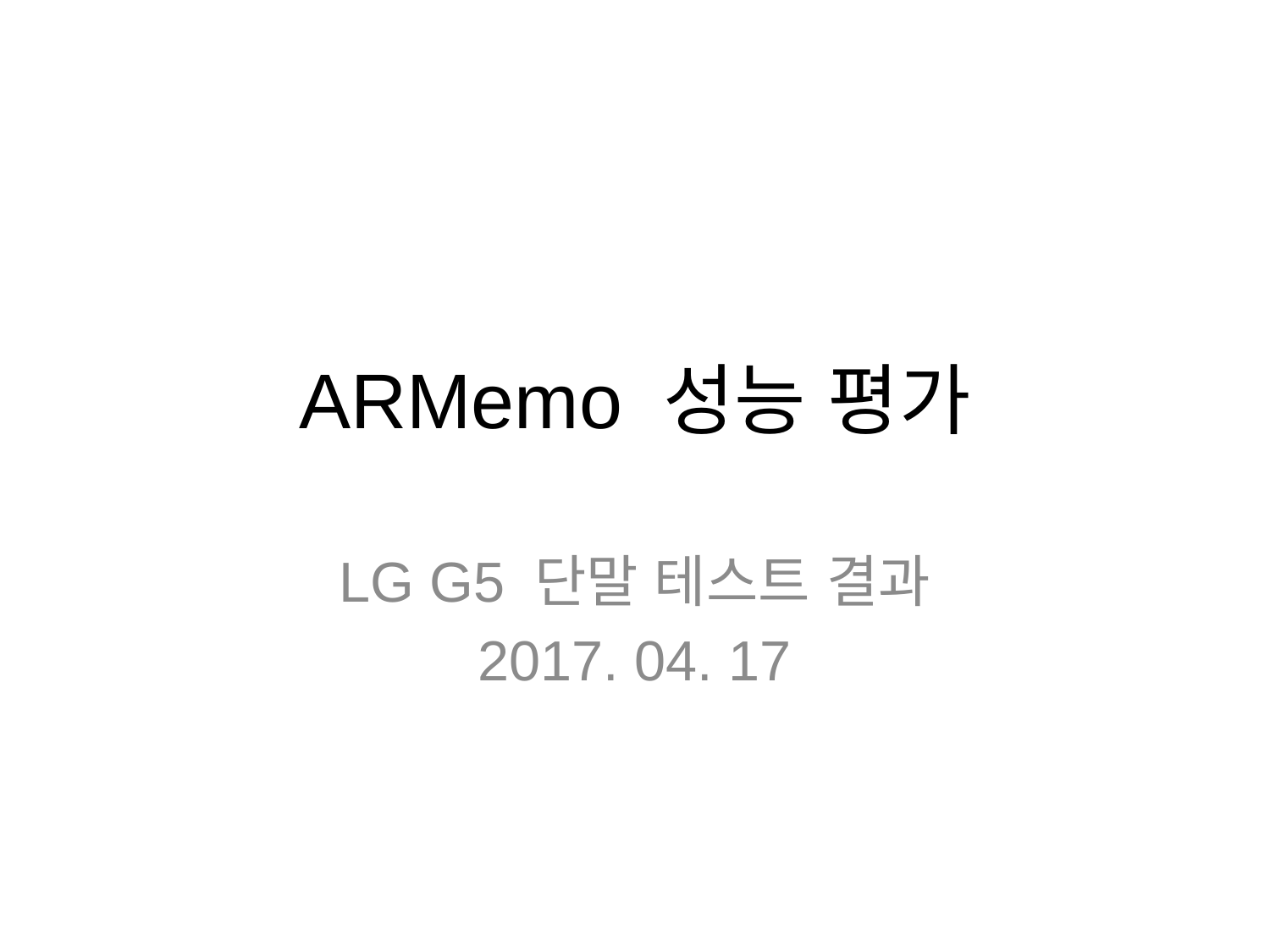

# ARMemo 성능 평가
LG G5 단말 테스트 결과
2017. 04. 17